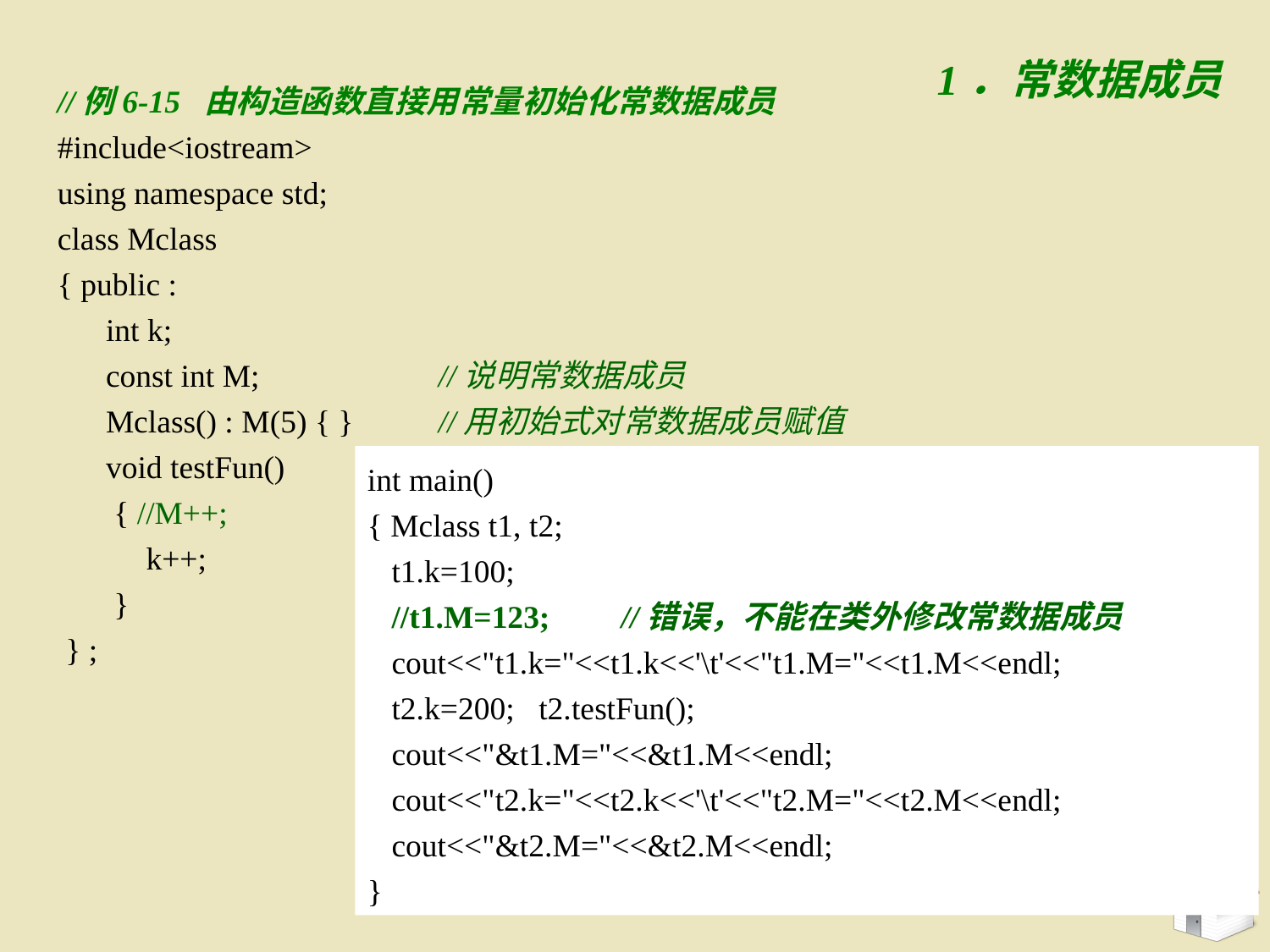

# 6.3.1  常成员
1．常数据成员
//例6-15  由构造函数直接用常量初始化常数据成员
#include<iostream>
using namespace std;
class Mclass
{ public :
      int k;
      const int M;		//说明常数据成员
      Mclass() : M(5) { } 	//用初始式对常数据成员赋值
      void testFun()
       { //M++;	 	//错误，不能在成员函数中修改常数据成员
           k++;		//可以修改一般数据成员
       }
 } ;
int main()
{ Mclass t1, t2;
   t1.k=100;
   //t1.M=123;	//错误，不能在类外修改常数据成员
   cout<<"t1.k="<<t1.k<<'\t'<<"t1.M="<<t1.M<<endl;
   t2.k=200;   t2.testFun();
   cout<<"&t1.M="<<&t1.M<<endl;
   cout<<"t2.k="<<t2.k<<'\t'<<"t2.M="<<t2.M<<endl;
   cout<<"&t2.M="<<&t2.M<<endl;
}